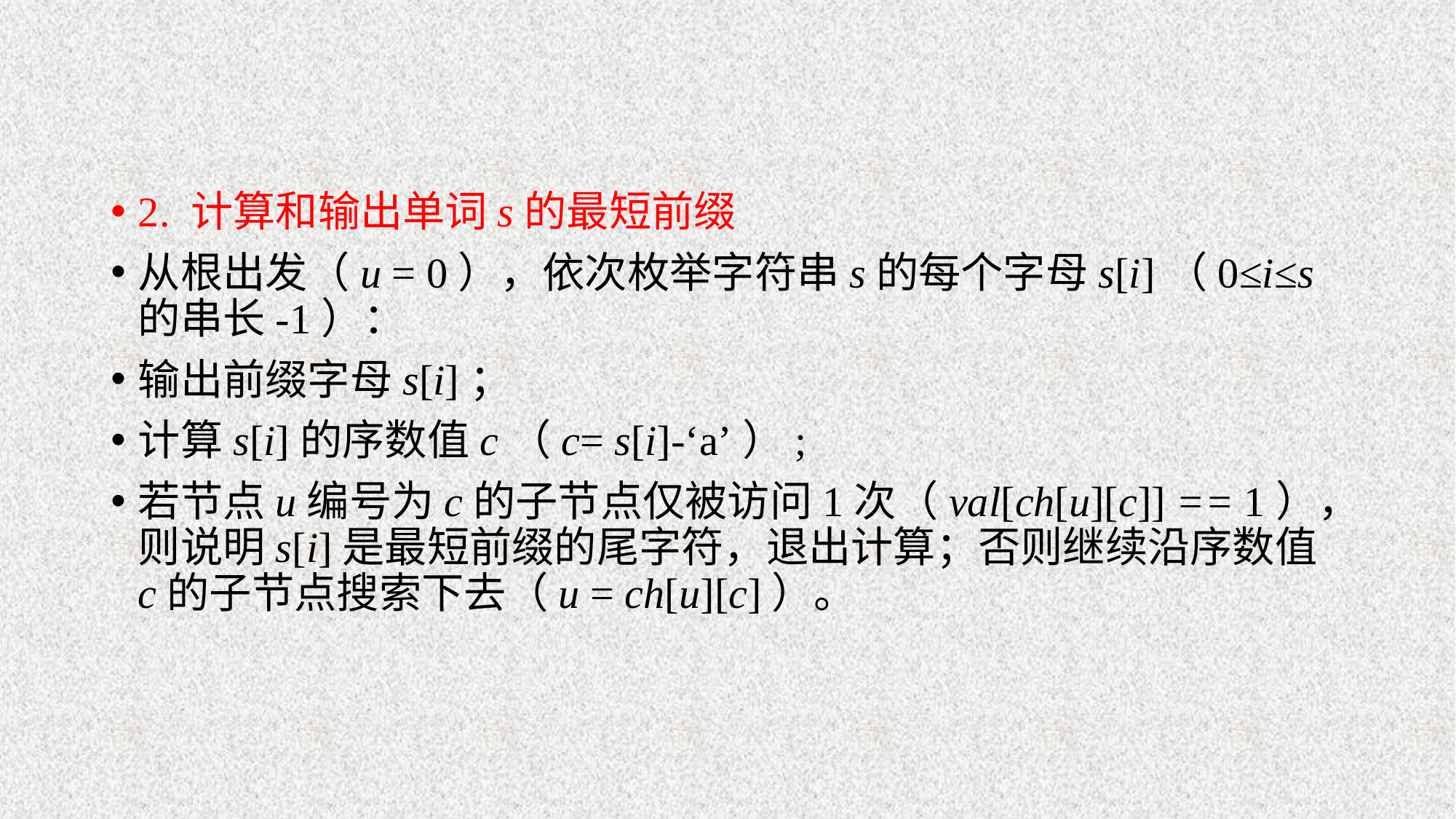

#
2. 计算和输出单词s的最短前缀
从根出发（u = 0），依次枚举字符串s的每个字母s[i]（0≤i≤s的串长-1）：
输出前缀字母s[i]；
计算s[i]的序数值c（c= s[i]-‘a’）;
若节点u编号为c的子节点仅被访问1次（val[ch[u][c]] == 1），则说明s[i]是最短前缀的尾字符，退出计算；否则继续沿序数值c的子节点搜索下去（u = ch[u][c]）。